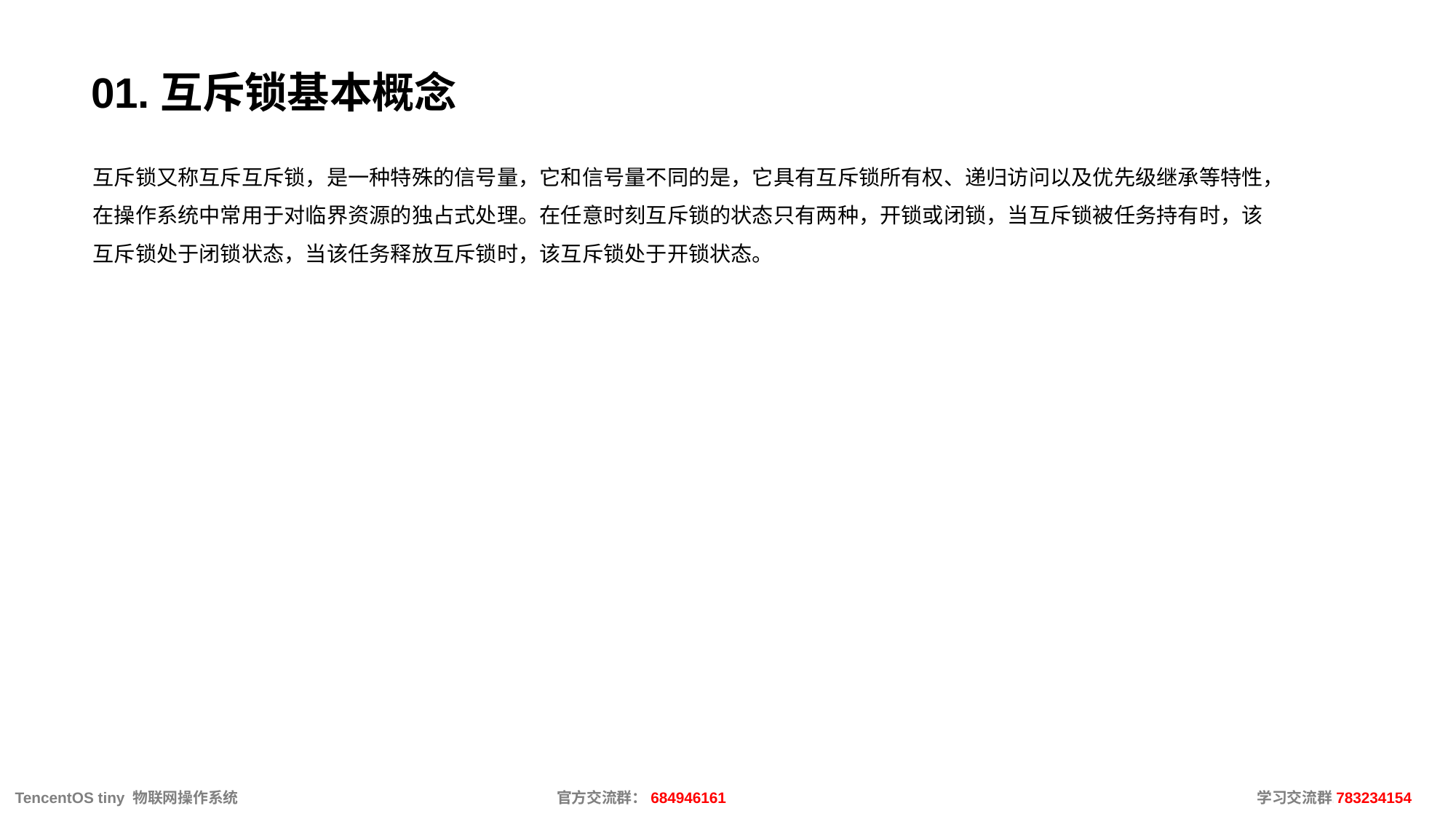

# 01.互斥锁基本概念
互斥锁又称互斥互斥锁，是一种特殊的信号量，它和信号量不同的是，它具有互斥锁所有权、递归访问以及优先级继承等特性，在操作系统中常用于对临界资源的独占式处理。在任意时刻互斥锁的状态只有两种，开锁或闭锁，当互斥锁被任务持有时，该互斥锁处于闭锁状态，当该任务释放互斥锁时，该互斥锁处于开锁状态。

 TencentOS tiny 物联网操作系统			官方交流群：684946161					          学习交流群：783234154